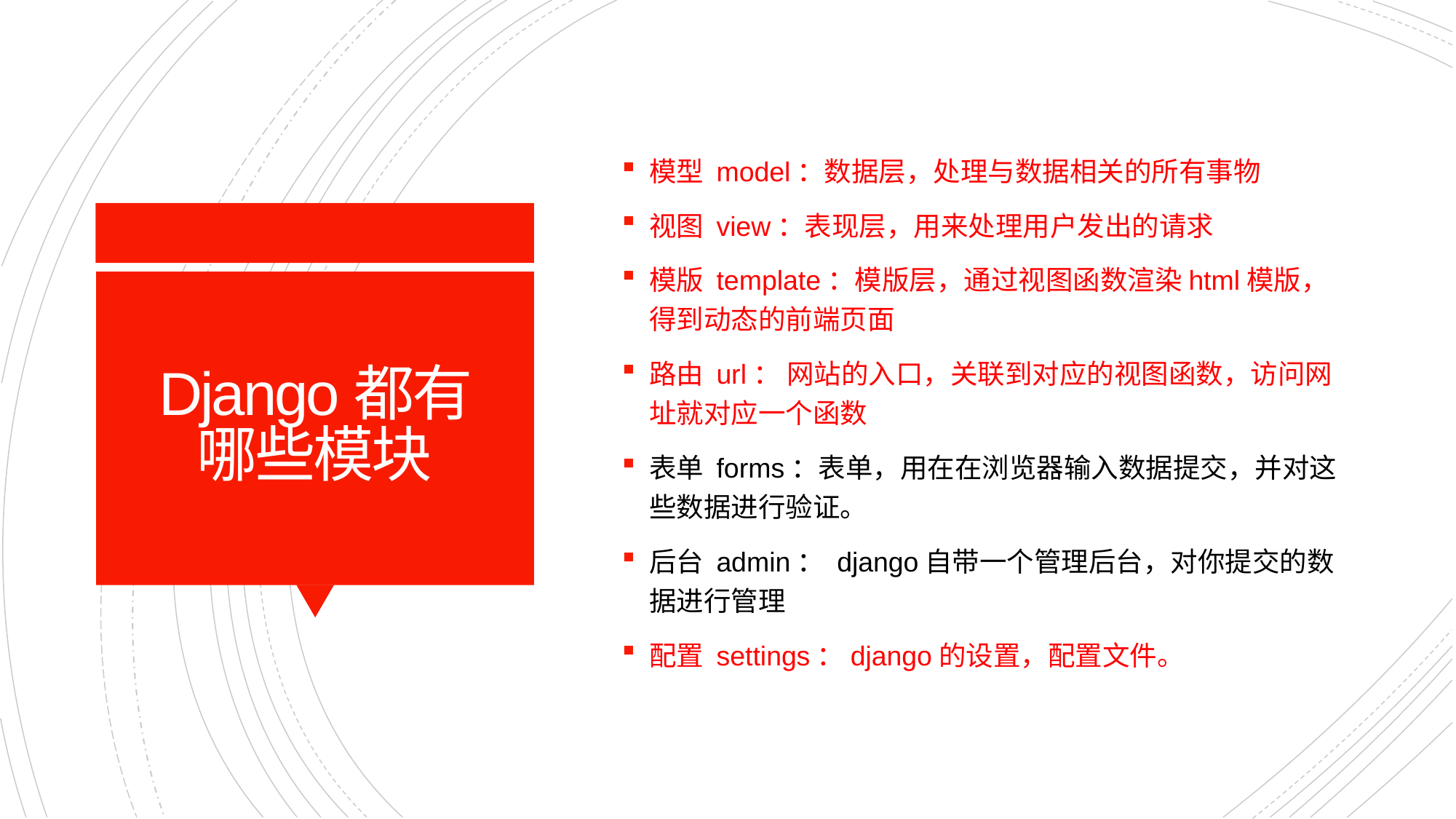

模型 model：数据层，处理与数据相关的所有事物
视图 view：表现层，用来处理用户发出的请求
模版 template：模版层，通过视图函数渲染html模版，得到动态的前端页面
路由 url： 网站的入口，关联到对应的视图函数，访问网址就对应一个函数
表单 forms：表单，用在在浏览器输入数据提交，并对这些数据进行验证。
后台 admin： django自带一个管理后台，对你提交的数据进行管理
配置 settings：django的设置，配置文件。
# Django都有哪些模块